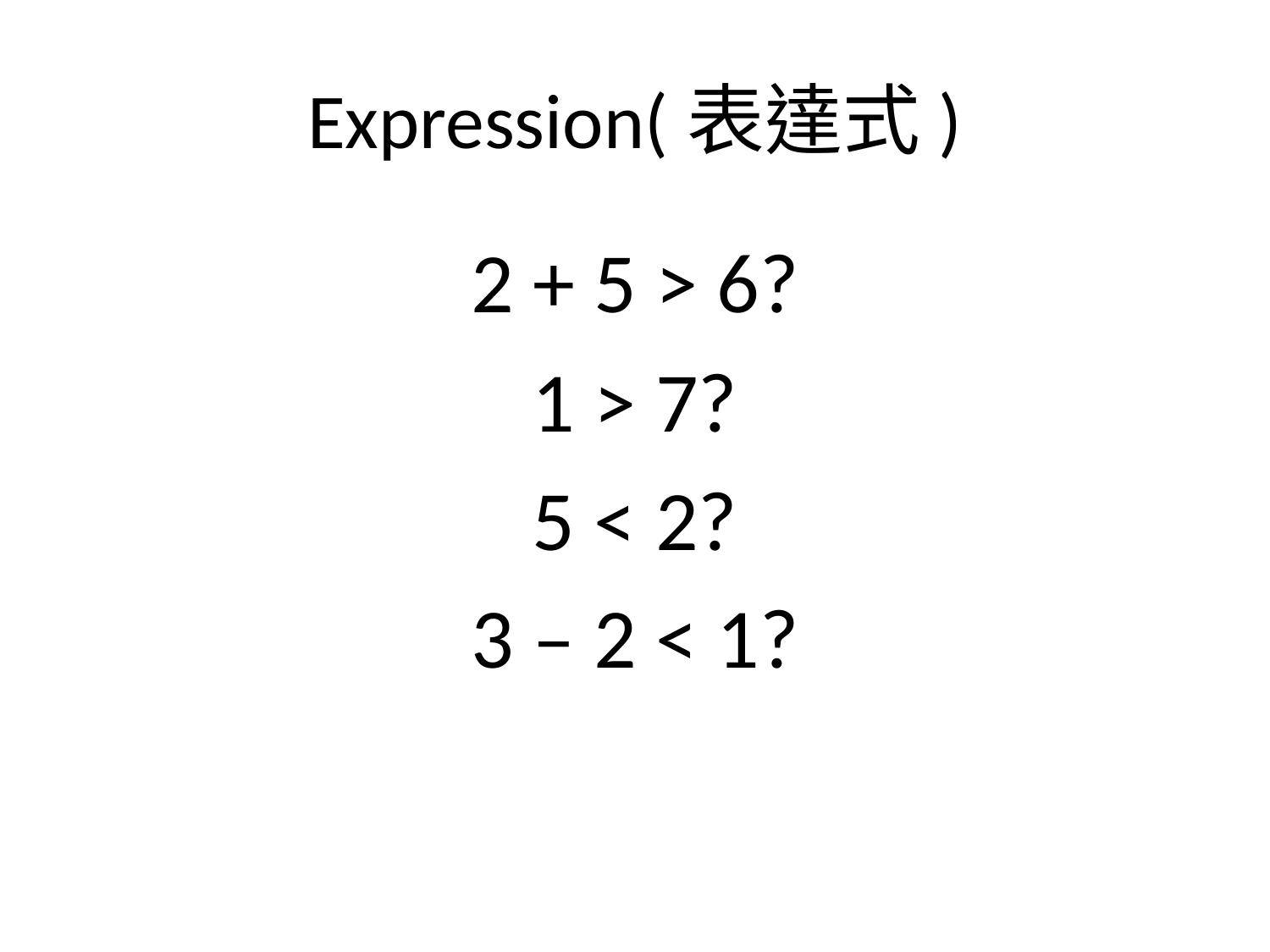

# Expression(表達式)
2 + 5 > 6?
1 > 7?
5 < 2?
3 – 2 < 1?